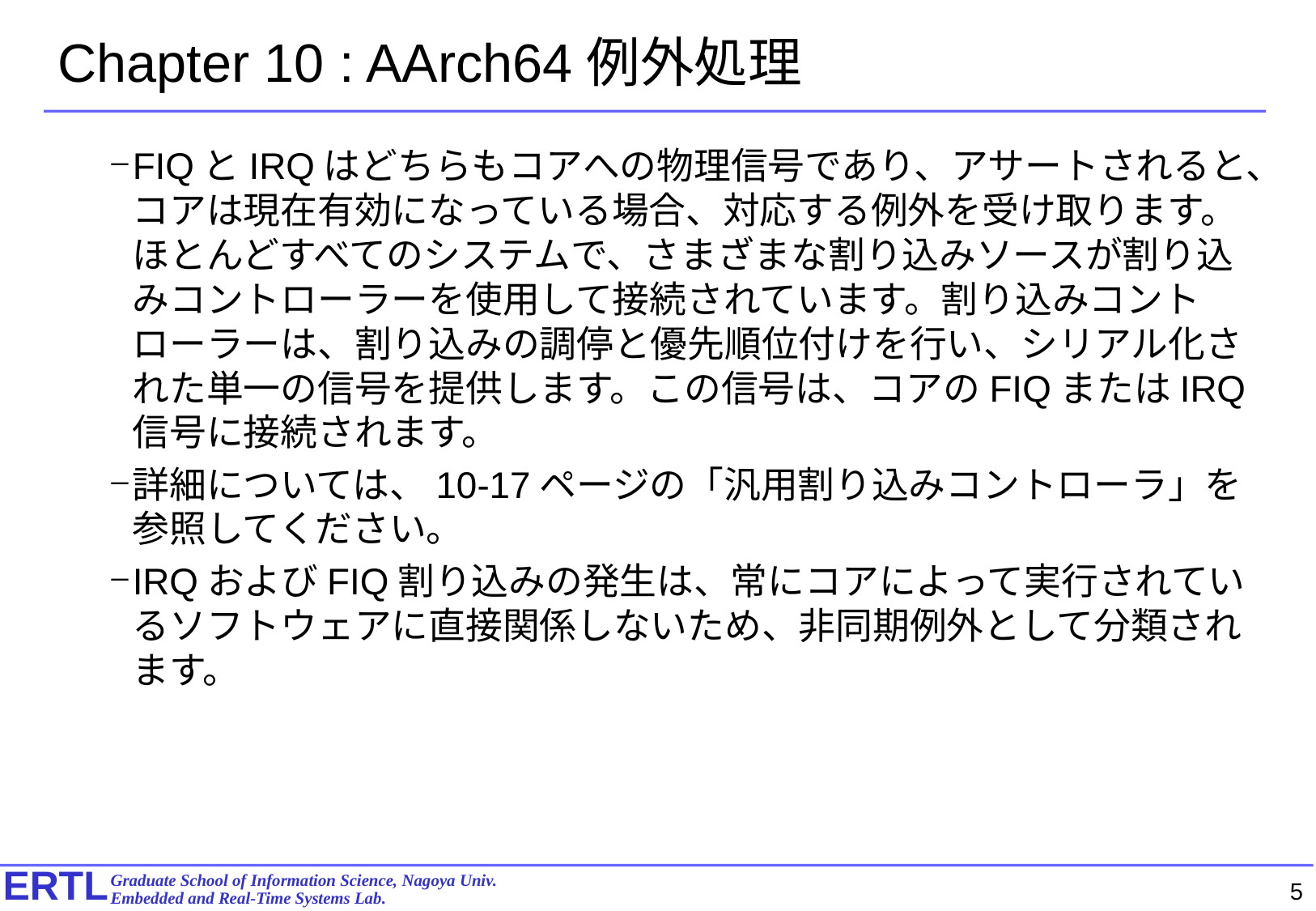

# Chapter 10 : AArch64例外処理
FIQとIRQはどちらもコアへの物理信号であり、アサートされると、コアは現在有効になっている場合、対応する例外を受け取ります。ほとんどすべてのシステムで、さまざまな割り込みソースが割り込みコントローラーを使用して接続されています。割り込みコントローラーは、割り込みの調停と優先順位付けを行い、シリアル化された単一の信号を提供します。この信号は、コアのFIQまたはIRQ信号に接続されます。
詳細については、10-17ページの「汎用割り込みコントローラ」を参照してください。
IRQおよびFIQ割り込みの発生は、常にコアによって実行されているソフトウェアに直接関係しないため、非同期例外として分類されます。

5